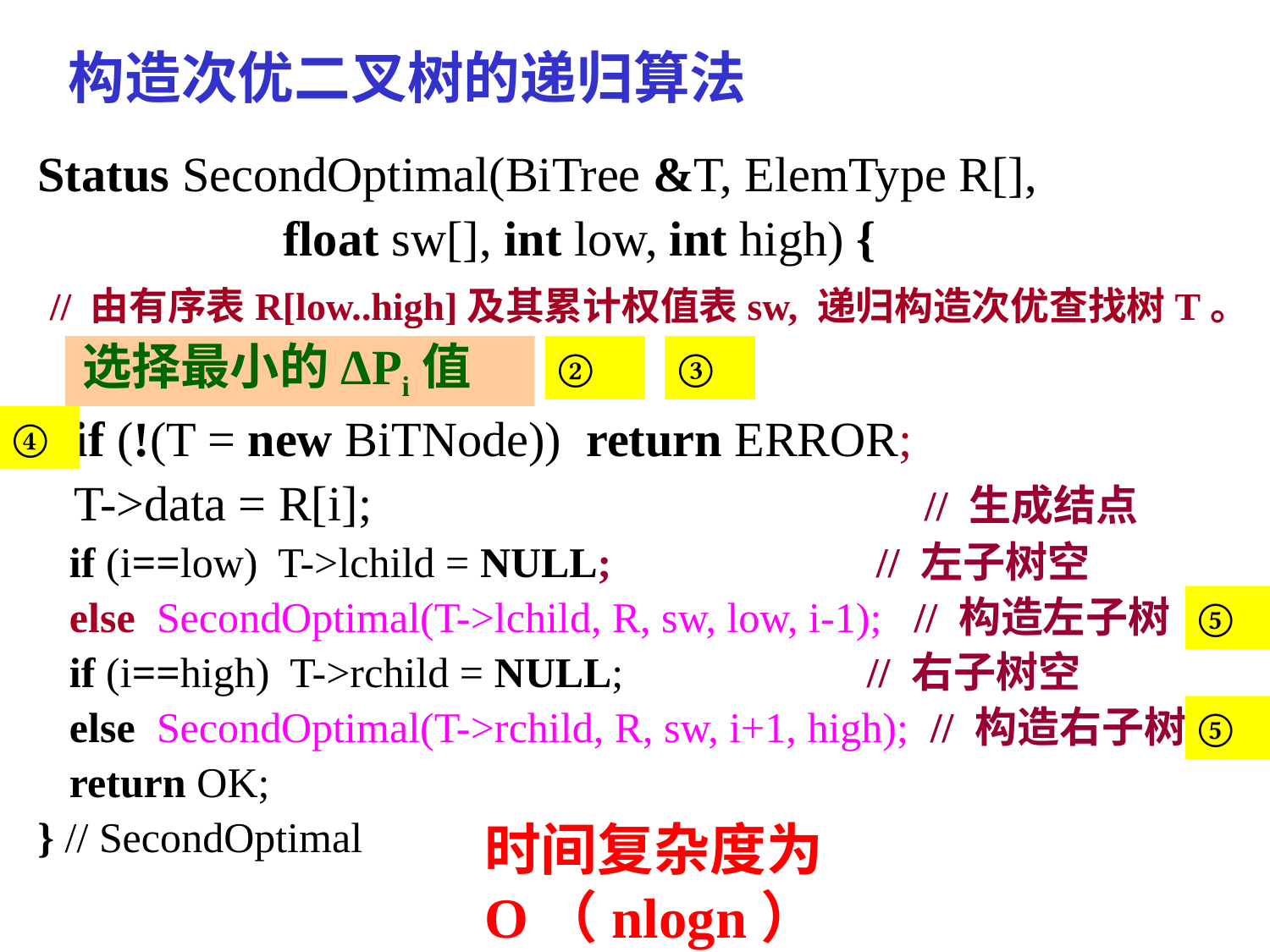

构造次优二叉树的递归算法
Status SecondOptimal(BiTree &T, ElemType R[],
                    float sw[], int low, int high) {
 // 由有序表R[low..high]及其累计权值表sw, 递归构造次优查找树T。
   选择最小的ΔPi值
   if (!(T = new BiTNode))  return ERROR;
   T->data = R[i];                                             // 生成结点
   if (i==low)  T->lchild = NULL;                         // 左子树空
   else  SecondOptimal(T->lchild, R, sw, low, i-1);   // 构造左子树
   if (i==high)  T->rchild = NULL;                       // 右子树空
   else  SecondOptimal(T->rchild, R, sw, i+1, high);  // 构造右子树
   return OK;
} // SecondOptimal

②
③
④
⑤
⑤
时间复杂度为O（nlogn）